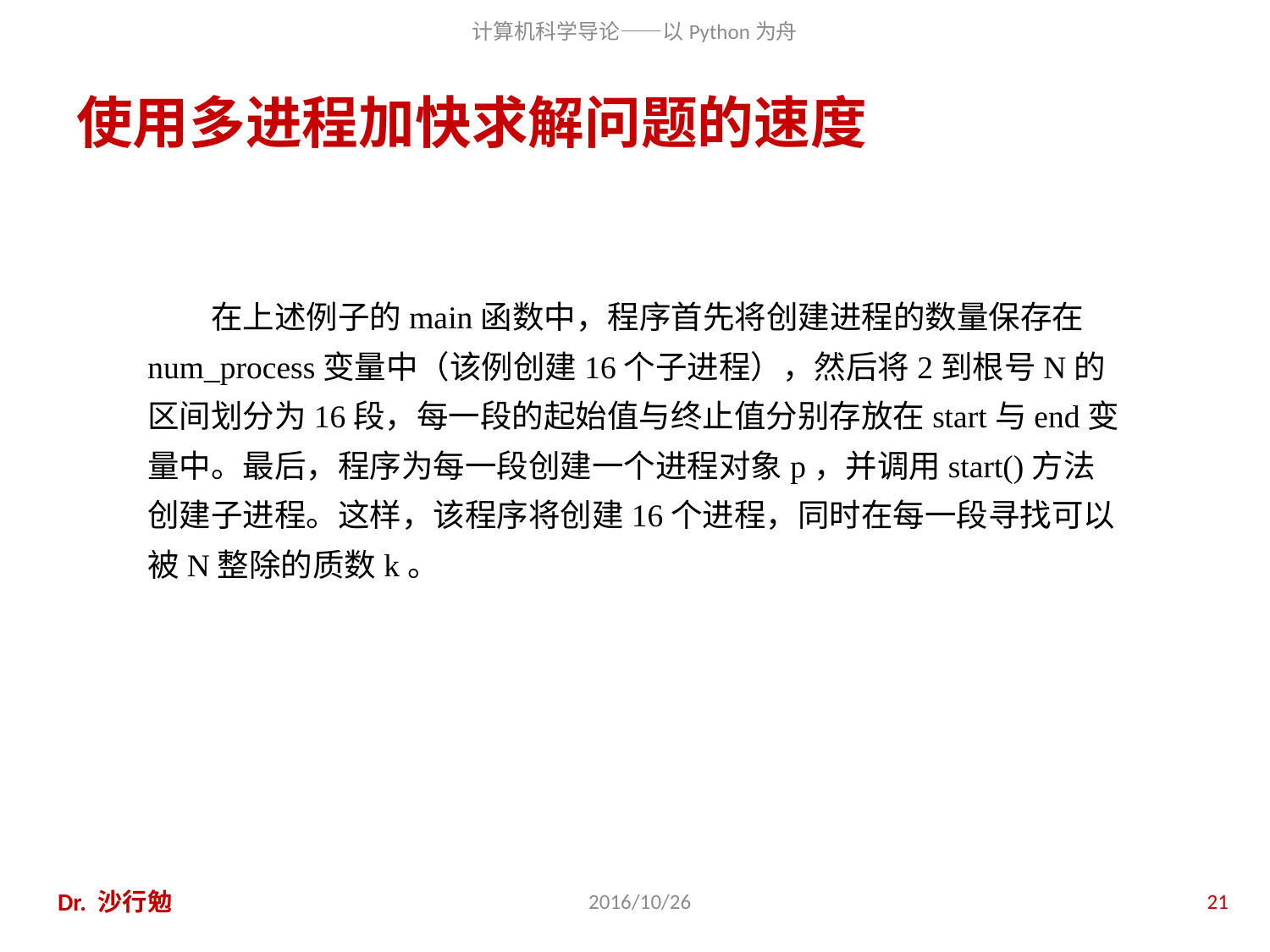

# 使用多进程加快求解问题的速度

在上述例子的main函数中，程序首先将创建进程的数量保存在num_process变量中（该例创建16个子进程），然后将2到根号N的区间划分为16段，每一段的起始值与终止值分别存放在start与end变量中。最后，程序为每一段创建一个进程对象p，并调用start()方法创建子进程。这样，该程序将创建16个进程，同时在每一段寻找可以被N整除的质数k。
Dr. 沙行勉
2016/10/26
21